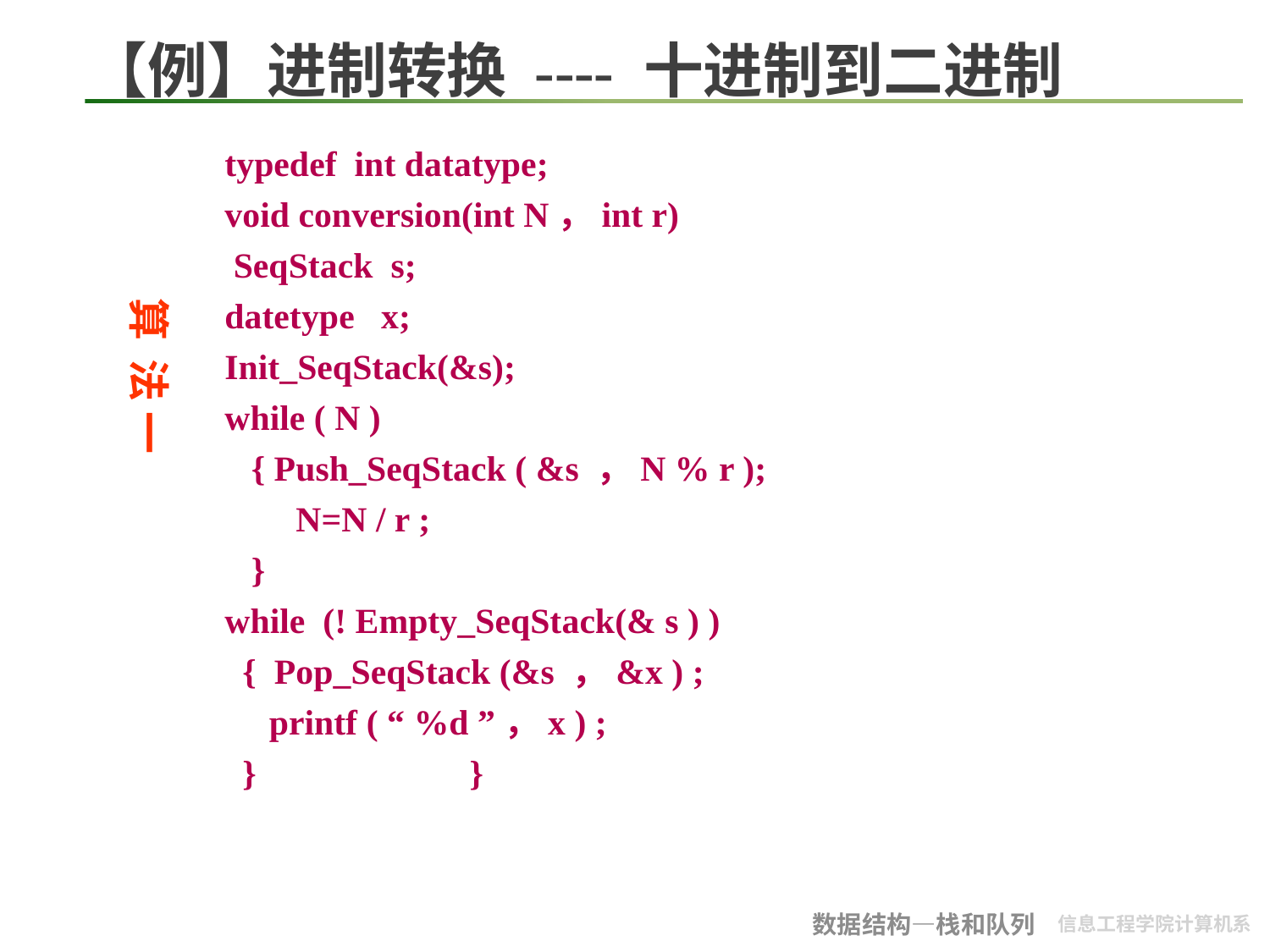

# 【例】进制转换 ---- 十进制到二进制
typedef  int datatype;
void conversion(int N，int r)
 SeqStack  s;
datetype   x;
Init_SeqStack(&s);
while ( N )
   { Push_SeqStack ( &s ，N % r );
        N=N / r ;
   }
while  (! Empty_SeqStack(& s ) )
  {  Pop_SeqStack (&s ，&x ) ;
     printf ( “ %d ”，x ) ;
  }                        }
算  法 一